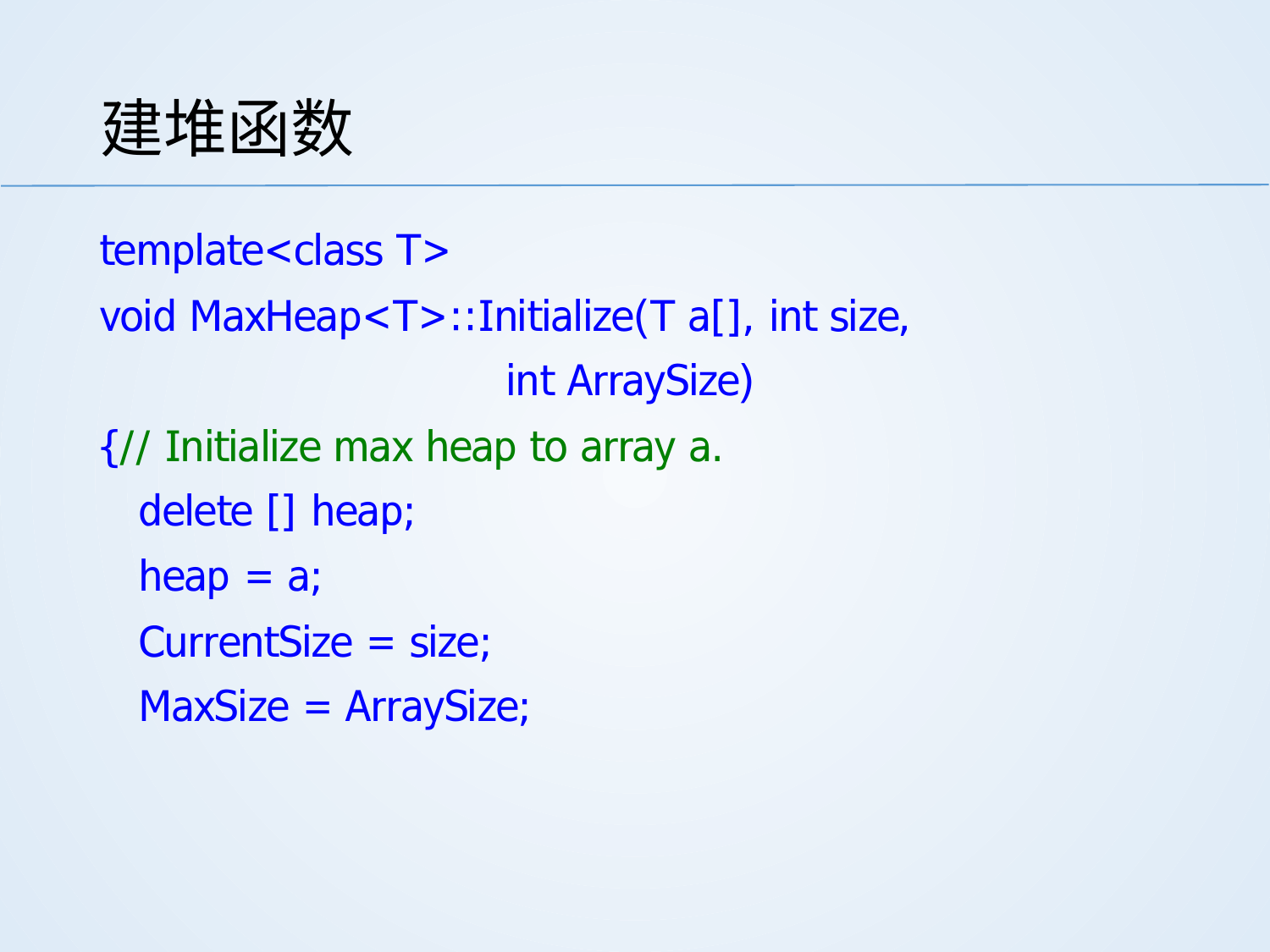

# 建堆函数
template<class T>
void MaxHeap<T>::Initialize(T a[], int size,
                               int ArraySize)
{// Initialize max heap to array a.
   delete [] heap;
   heap = a;
   CurrentSize = size;
   MaxSize = ArraySize;